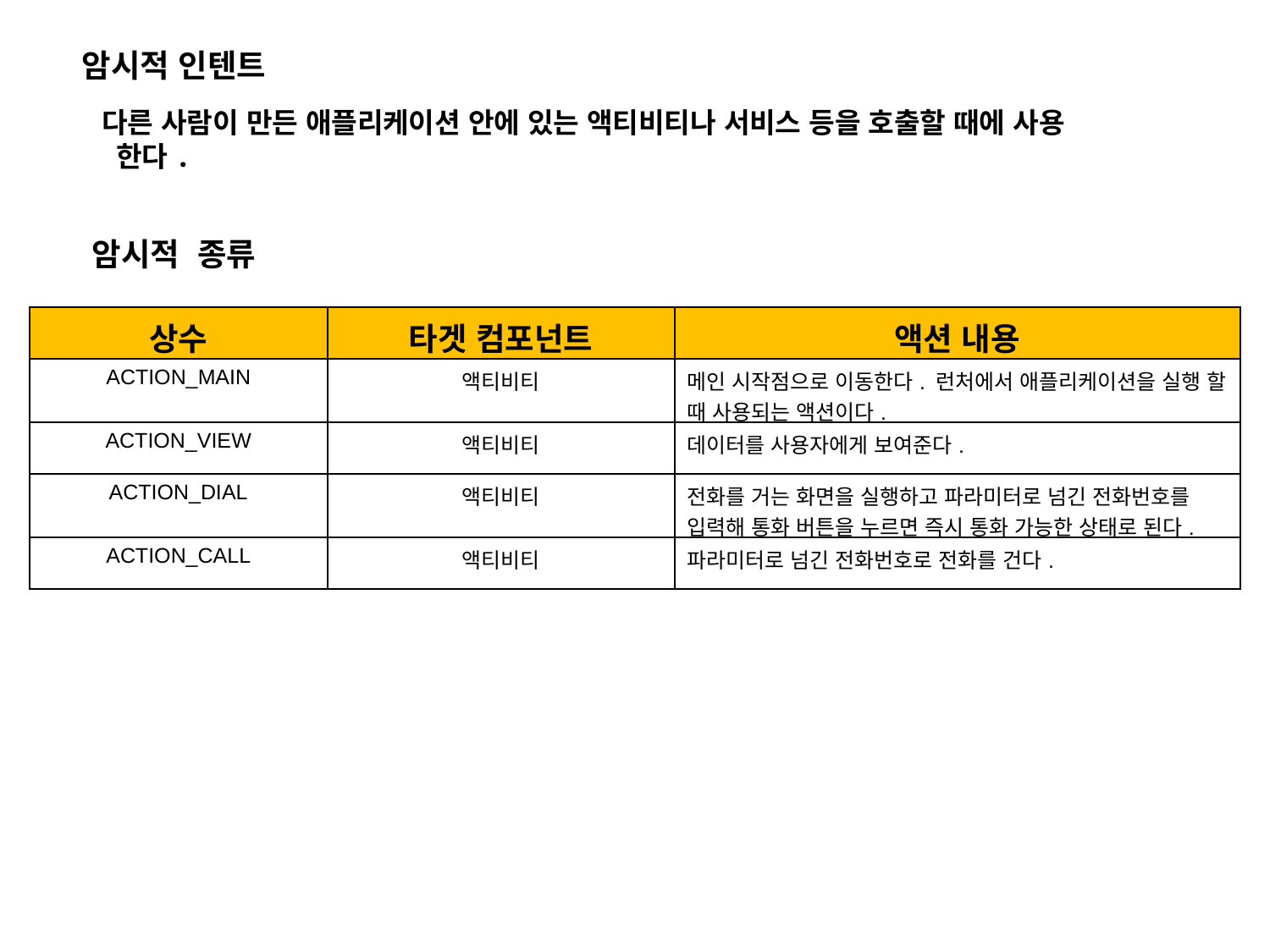

암시적 인텐트
다른 사람이 만든 애플리케이션 안에 있는 액티비티나 서비스 등을 호출할 때에 사용
 한다.
암시적  종류
| 상수 | 타겟 컴포넌트 | 액션 내용 |
| --- | --- | --- |
| ACTION\_MAIN | 액티비티 | 메인 시작점으로 이동한다. 런처에서 애플리케이션을 실행 할 때 사용되는 액션이다. |
| ACTION\_VIEW | 액티비티 | 데이터를 사용자에게 보여준다. |
| ACTION\_DIAL | 액티비티 | 전화를 거는 화면을 실행하고 파라미터로 넘긴 전화번호를 입력해 통화 버튼을 누르면 즉시 통화 가능한 상태로 된다. |
| ACTION\_CALL | 액티비티 | 파라미터로 넘긴 전화번호로 전화를 건다. |